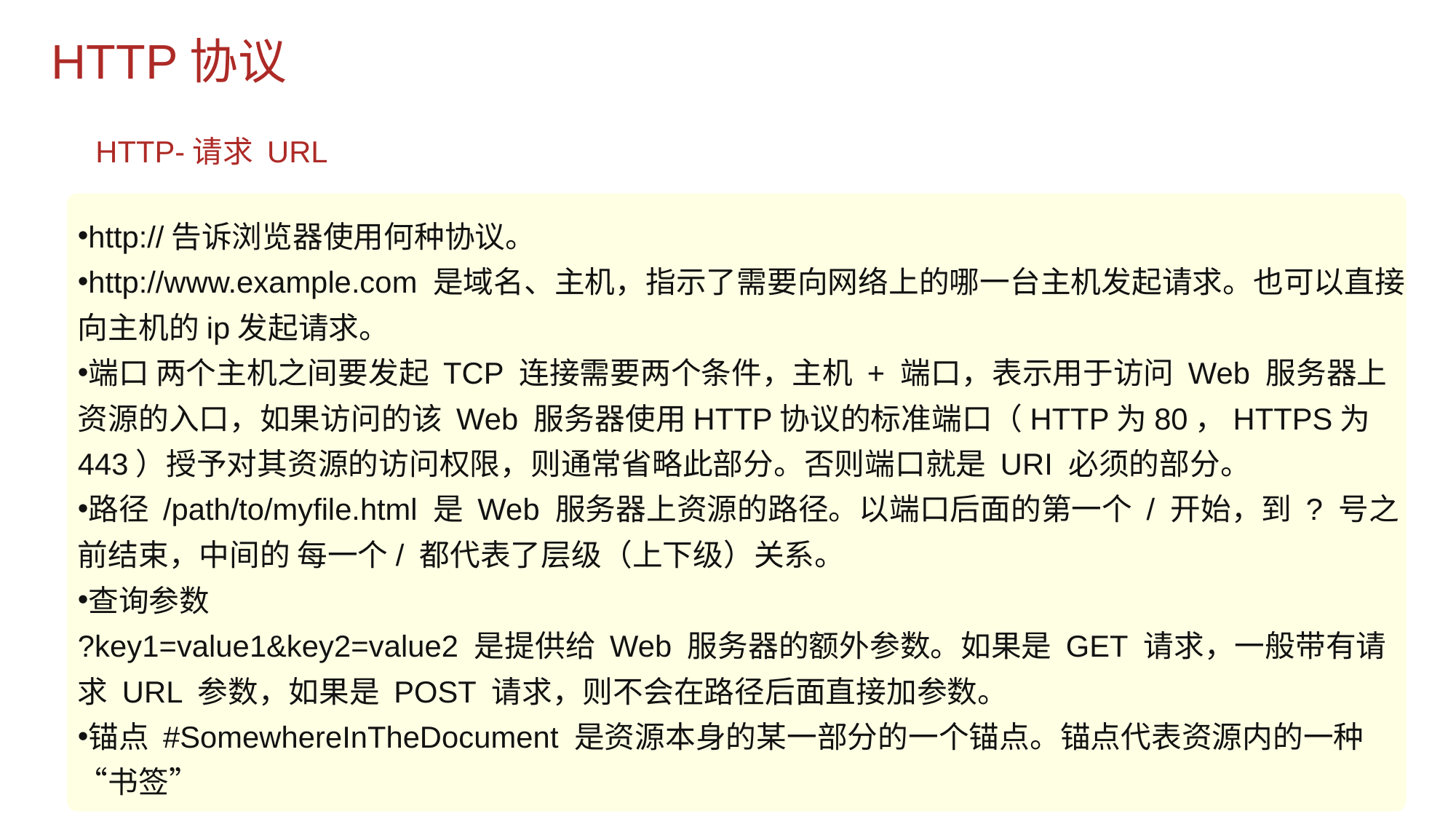

HTTP协议
HTTP-请求 URL

http://告诉浏览器使用何种协议。
http://www.example.com 是域名、主机，指示了需要向网络上的哪一台主机发起请求。也可以直接向主机的ip发起请求。
端口 两个主机之间要发起 TCP 连接需要两个条件，主机 + 端口，表示用于访问 Web 服务器上资源的入口，如果访问的该 Web 服务器使用HTTP协议的标准端口（HTTP为80，HTTPS为443）授予对其资源的访问权限，则通常省略此部分。否则端口就是 URI 必须的部分。
路径 /path/to/myfile.html 是 Web 服务器上资源的路径。以端口后面的第一个 / 开始，到 ? 号之前结束，中间的 每一个/ 都代表了层级（上下级）关系。
查询参数
?key1=value1&key2=value2 是提供给 Web 服务器的额外参数。如果是 GET 请求，一般带有请求 URL 参数，如果是 POST 请求，则不会在路径后面直接加参数。
锚点 #SomewhereInTheDocument 是资源本身的某一部分的一个锚点。锚点代表资源内的一种“书签”